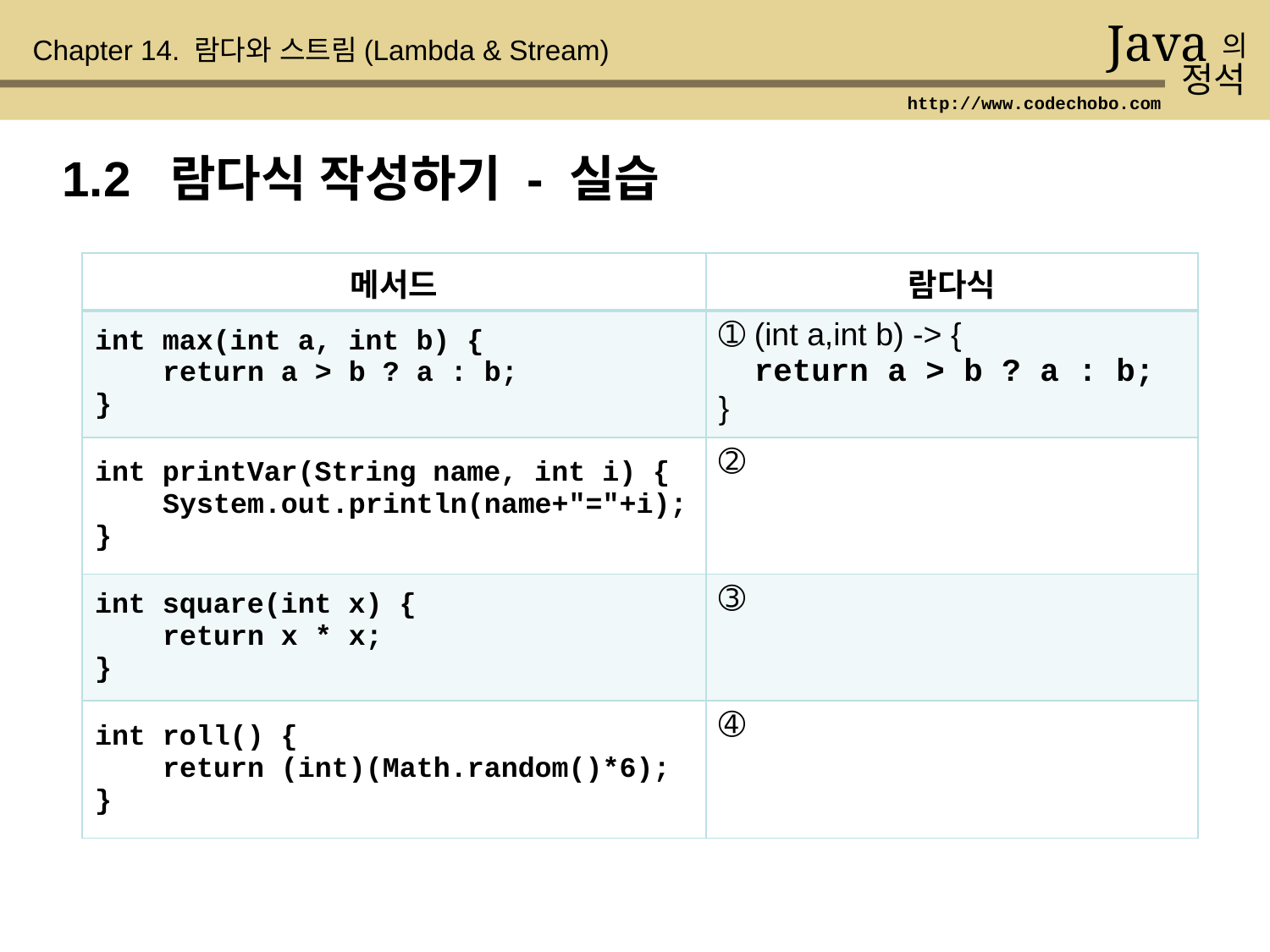

Java
의
정석
Chapter 14. 람다와 스트림(Lambda & Stream)

http://www.codechobo.com
1.2  람다식 작성하기 - 실습
| 메서드 | 람다식 |
| --- | --- |
| int max(int a, int b) { return a > b ? a : b; } | ➀ (int a,int b) -> { return a > b ? a : b; } |
| int printVar(String name, int i) { System.out.println(name+"="+i); } | ➁ |
| int square(int x) { return x \* x; } | ➂ |
| int roll() { return (int)(Math.random()\*6); } | ➃ |